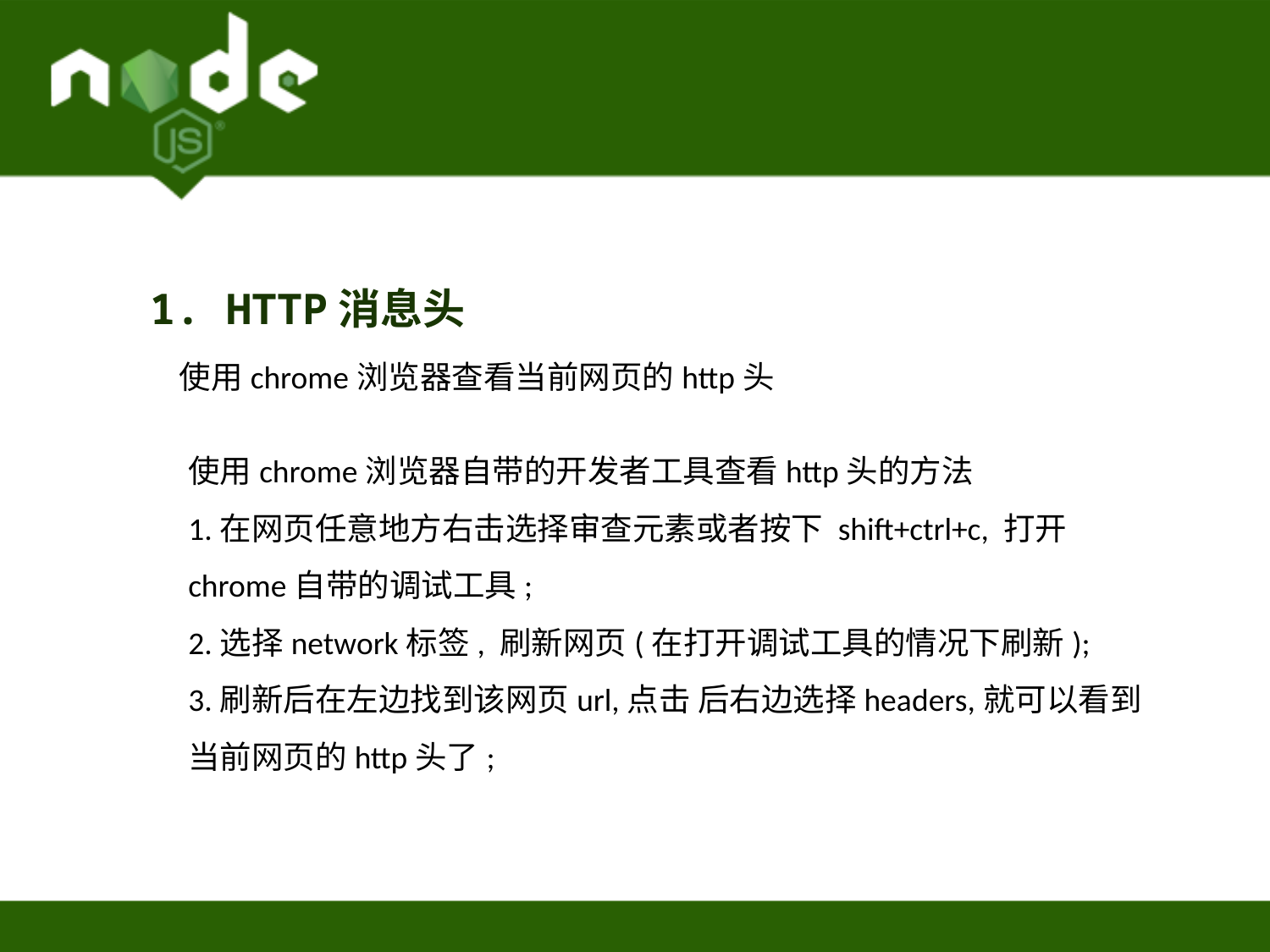

1. HTTP消息头
使用chrome浏览器查看当前网页的http头
使用chrome浏览器自带的开发者工具查看http头的方法
1.在网页任意地方右击选择审查元素或者按下 shift+ctrl+c, 打开chrome自带的调试工具;
2.选择network标签, 刷新网页(在打开调试工具的情况下刷新);
3.刷新后在左边找到该网页url,点击 后右边选择headers,就可以看到当前网页的http头了;